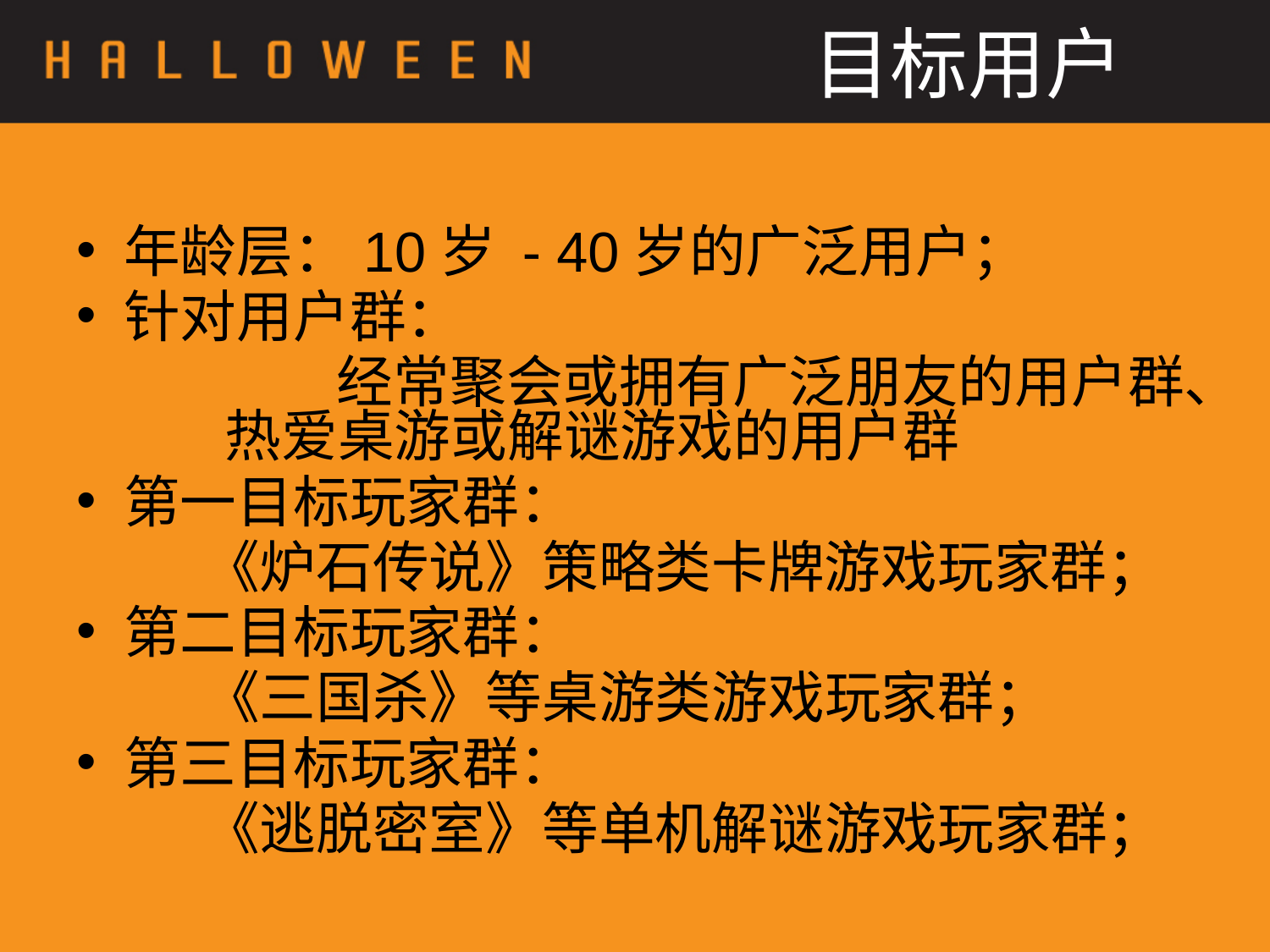

年龄层：10岁 - 40岁的广泛用户；
针对用户群：
经常聚会或拥有广泛朋友的用户群、热爱桌游或解谜游戏的用户群
第一目标玩家群：
	《炉石传说》策略类卡牌游戏玩家群；
第二目标玩家群：
	《三国杀》等桌游类游戏玩家群；
第三目标玩家群：
	《逃脱密室》等单机解谜游戏玩家群；
目标用户